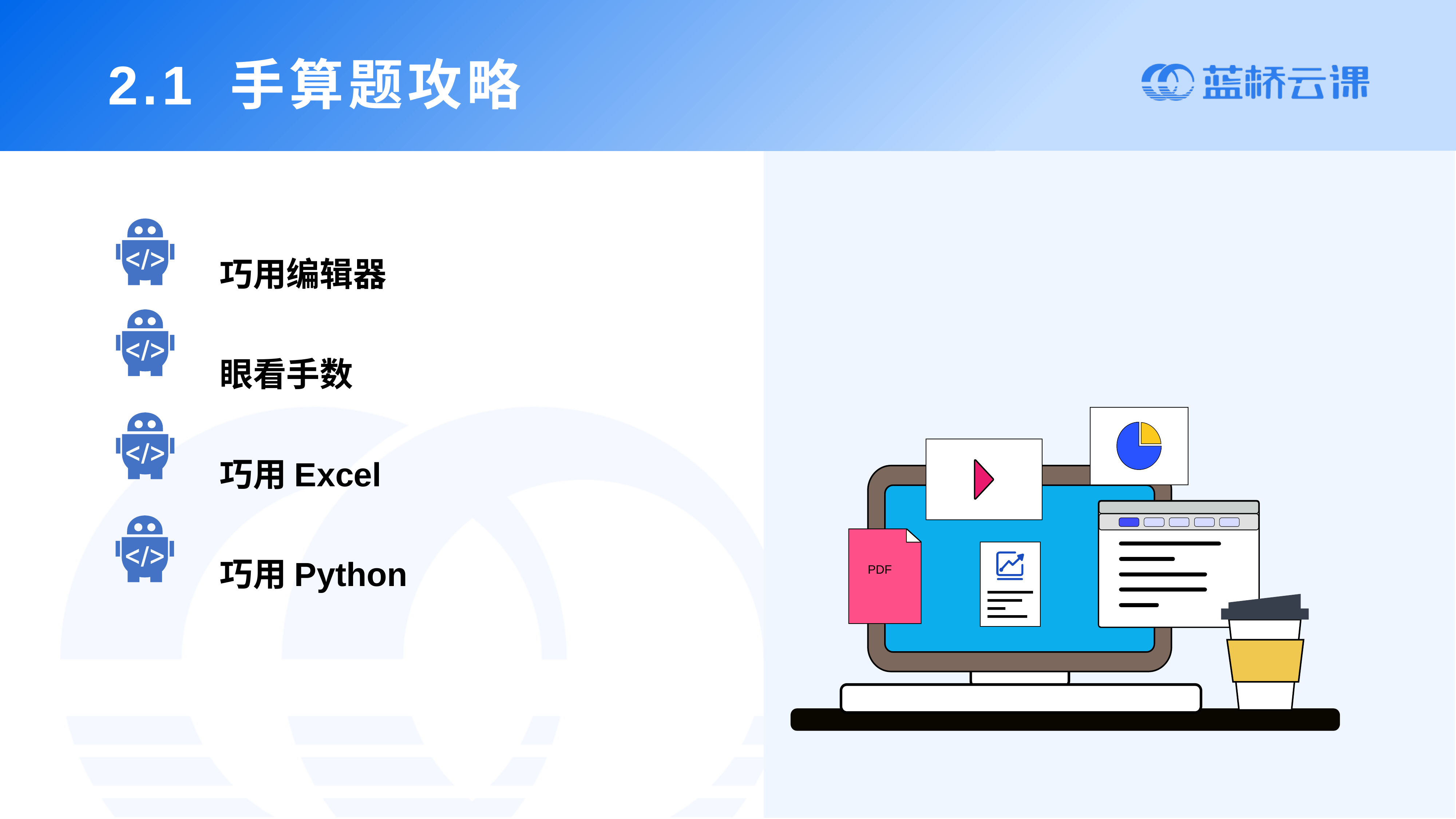

2.1 手算题攻略
巧用编辑器
眼看手数
巧用Excel
巧用Python

PDF